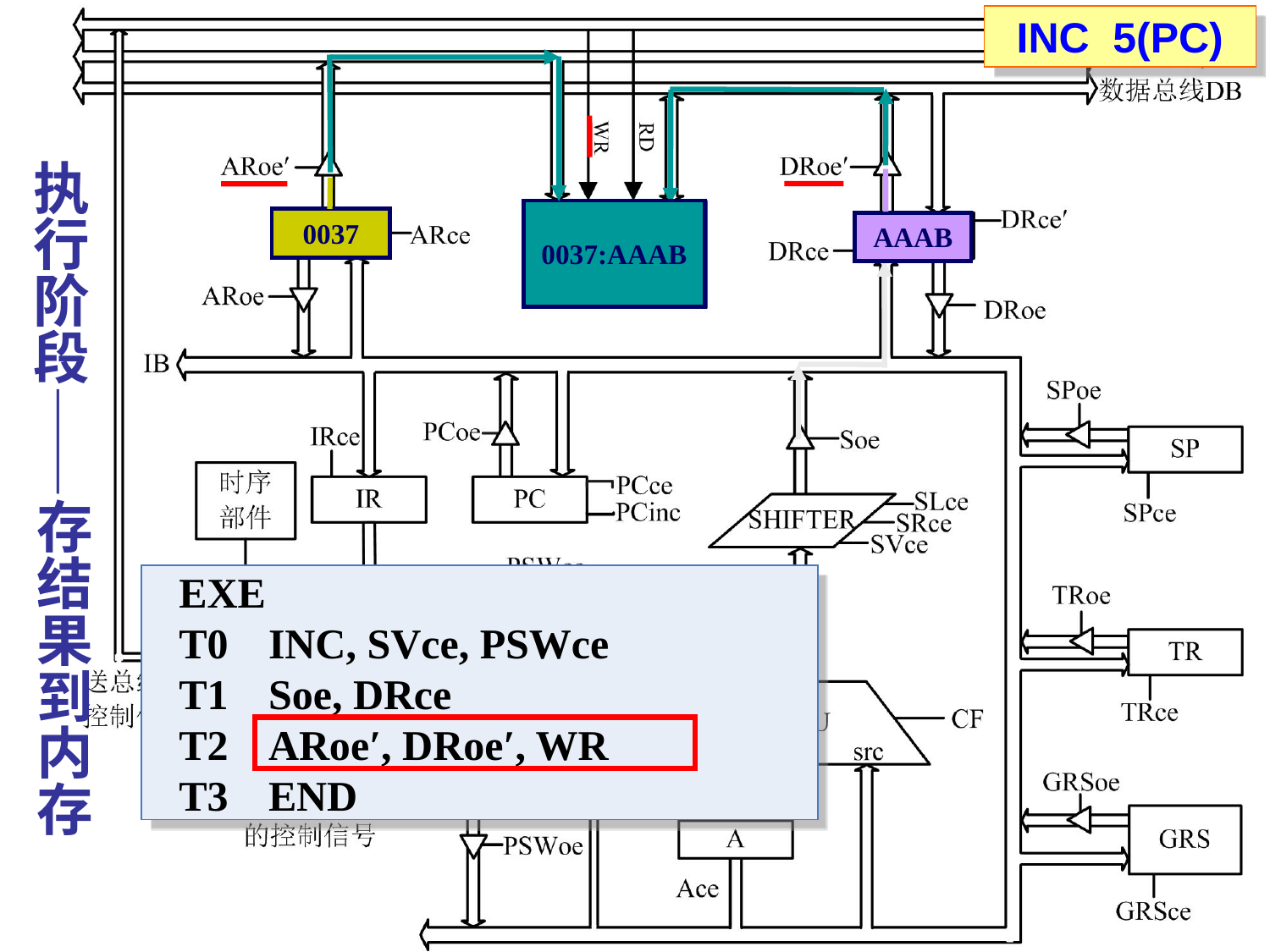

INC  5(PC)

# 执行阶段——存结果到内存

0037:AAAB
0037
AAAB

EXE
T0	INC, SVce, PSWce
T1	Soe, DRce
T2	ARoe′, DRoe′, WR
T3	END
PSW

83